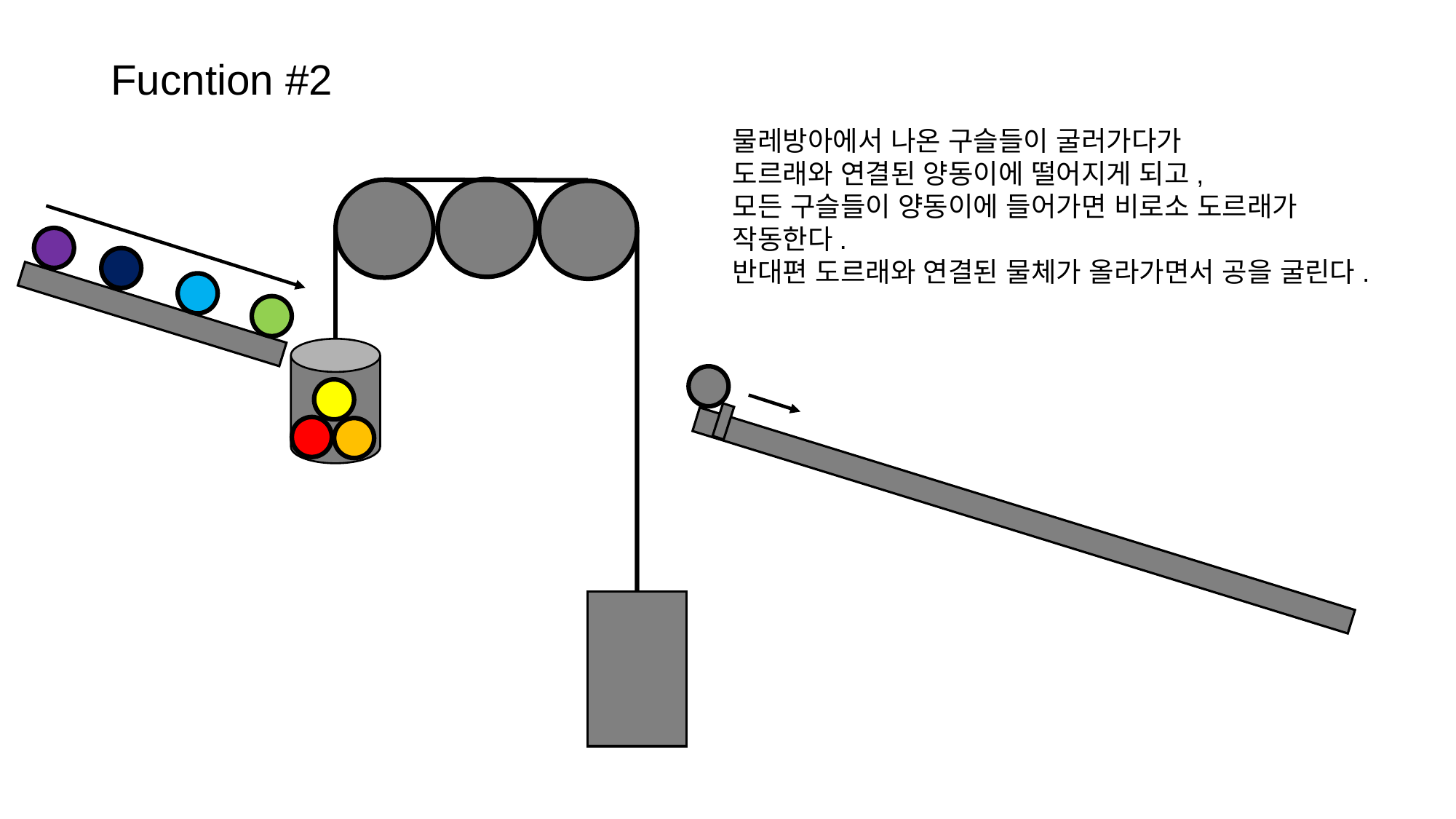

# Fucntion #2
물레방아에서 나온 구슬들이 굴러가다가
도르래와 연결된 양동이에 떨어지게 되고,
모든 구슬들이 양동이에 들어가면 비로소 도르래가 작동한다.
반대편 도르래와 연결된 물체가 올라가면서 공을 굴린다.